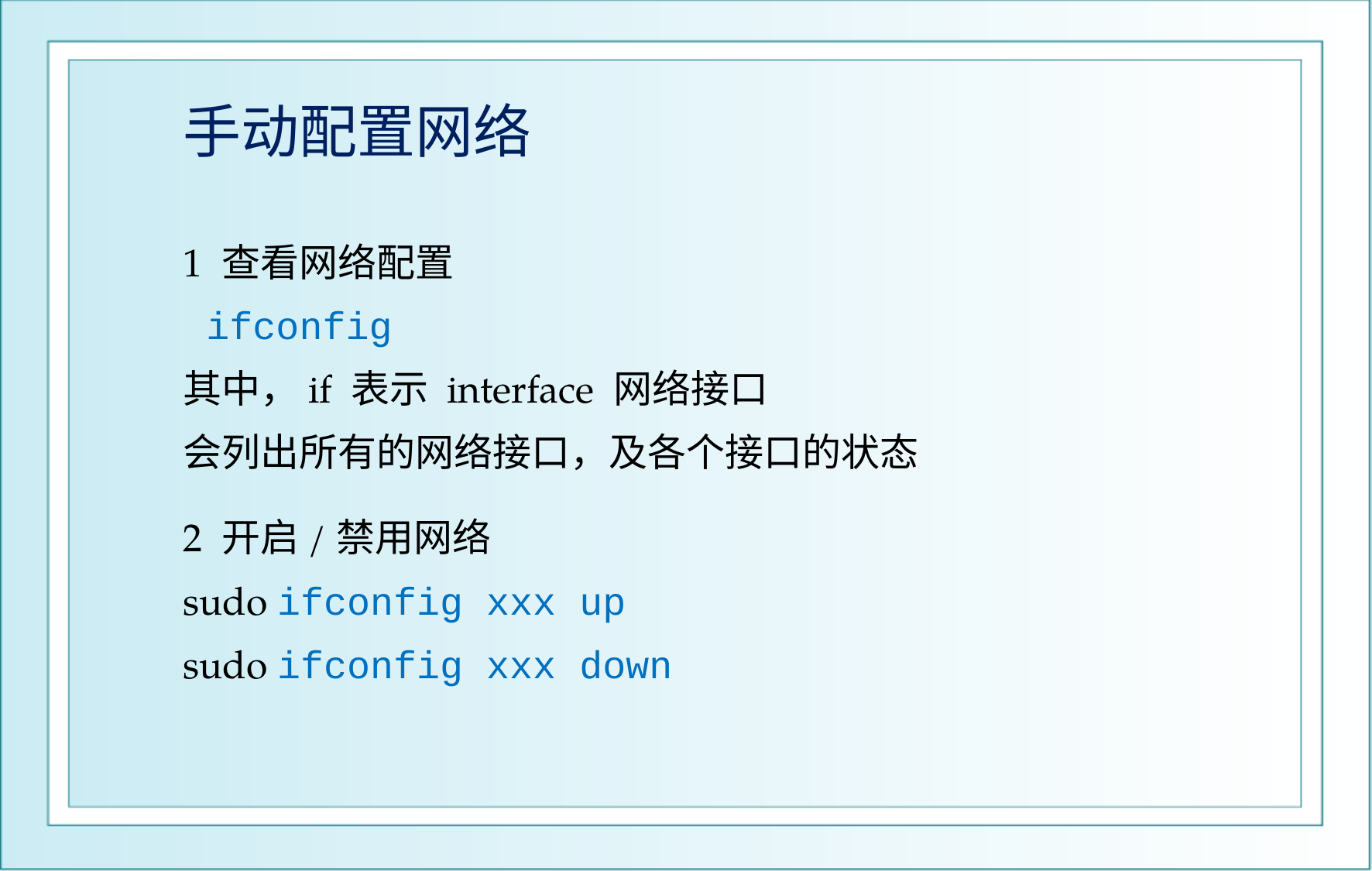

# 手动配置网络
1 查看网络配置
 ifconfig
其中，if 表示 interface 网络接口
会列出所有的网络接口，及各个接口的状态
2 开启/禁用网络
sudo ifconfig xxx up
sudo ifconfig xxx down